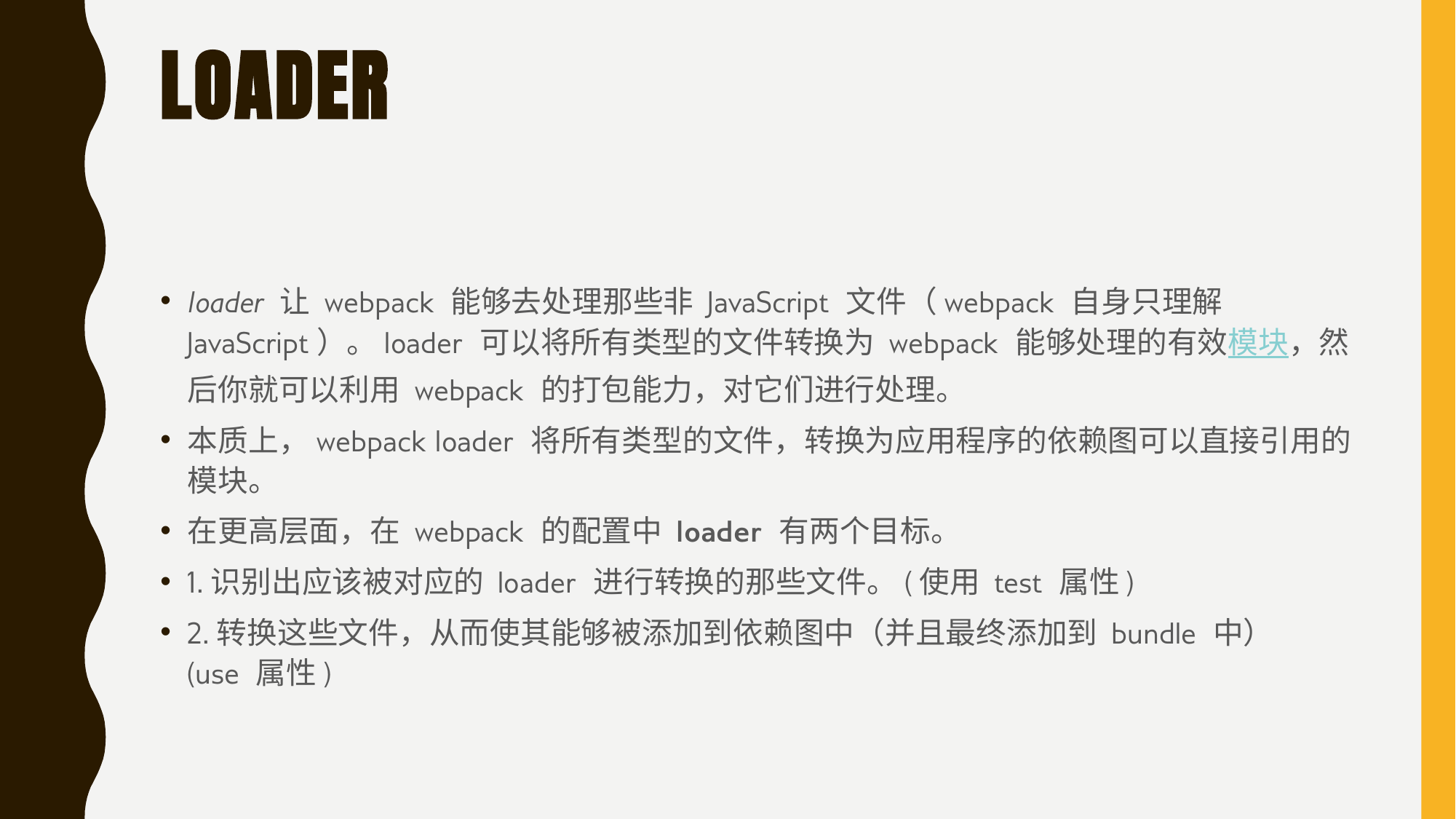

# loader
loader 让 webpack 能够去处理那些非 JavaScript 文件（webpack 自身只理解 JavaScript）。loader 可以将所有类型的文件转换为 webpack 能够处理的有效模块，然后你就可以利用 webpack 的打包能力，对它们进行处理。
本质上，webpack loader 将所有类型的文件，转换为应用程序的依赖图可以直接引用的模块。
在更高层面，在 webpack 的配置中 loader 有两个目标。
1.识别出应该被对应的 loader 进行转换的那些文件。(使用 test 属性)
2.转换这些文件，从而使其能够被添加到依赖图中（并且最终添加到 bundle 中）(use 属性)